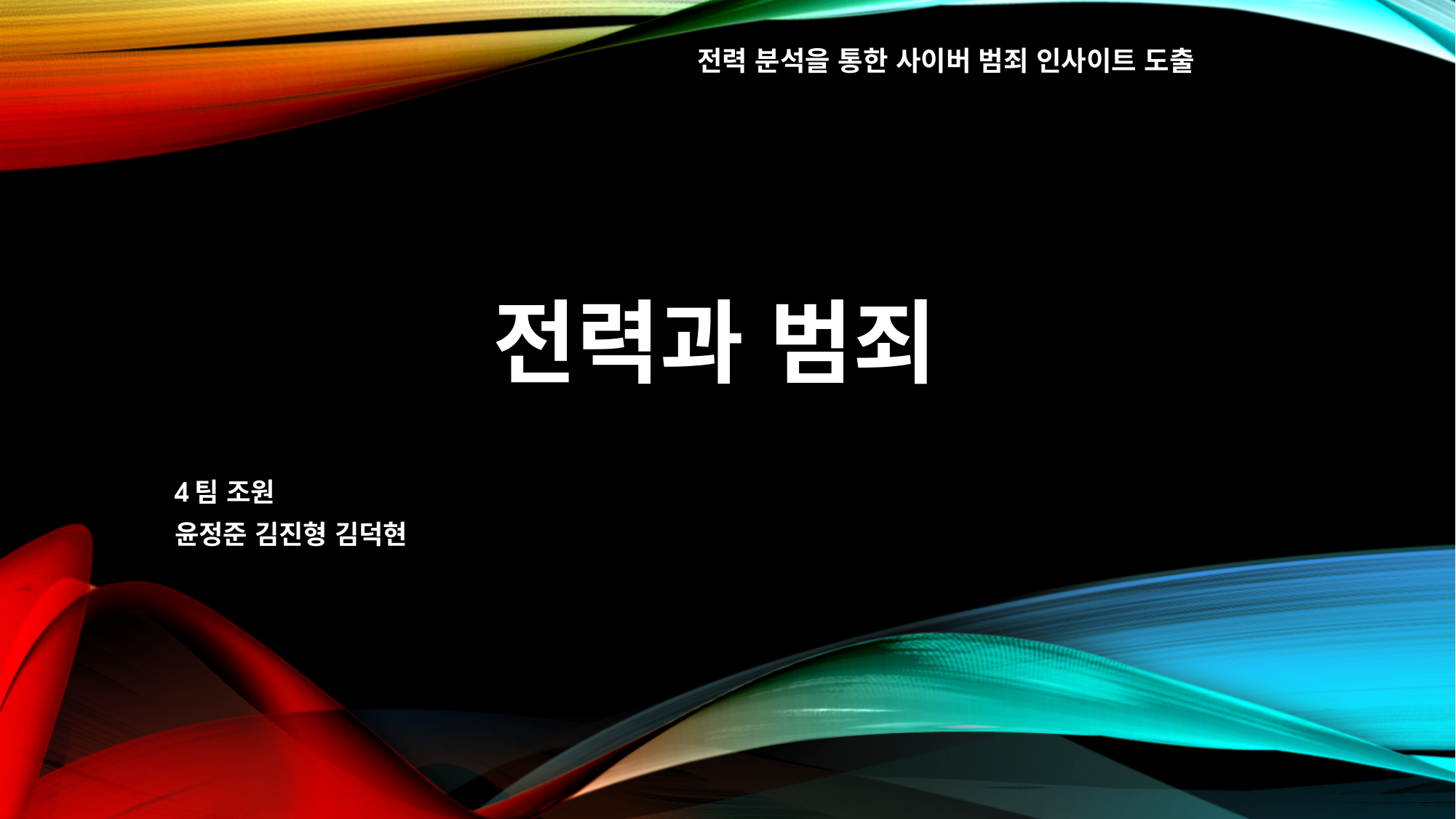

전력 분석을 통한 사이버 범죄 인사이트 도출
# 전력과 범죄
4팀 조원
윤정준 김진형 김덕현